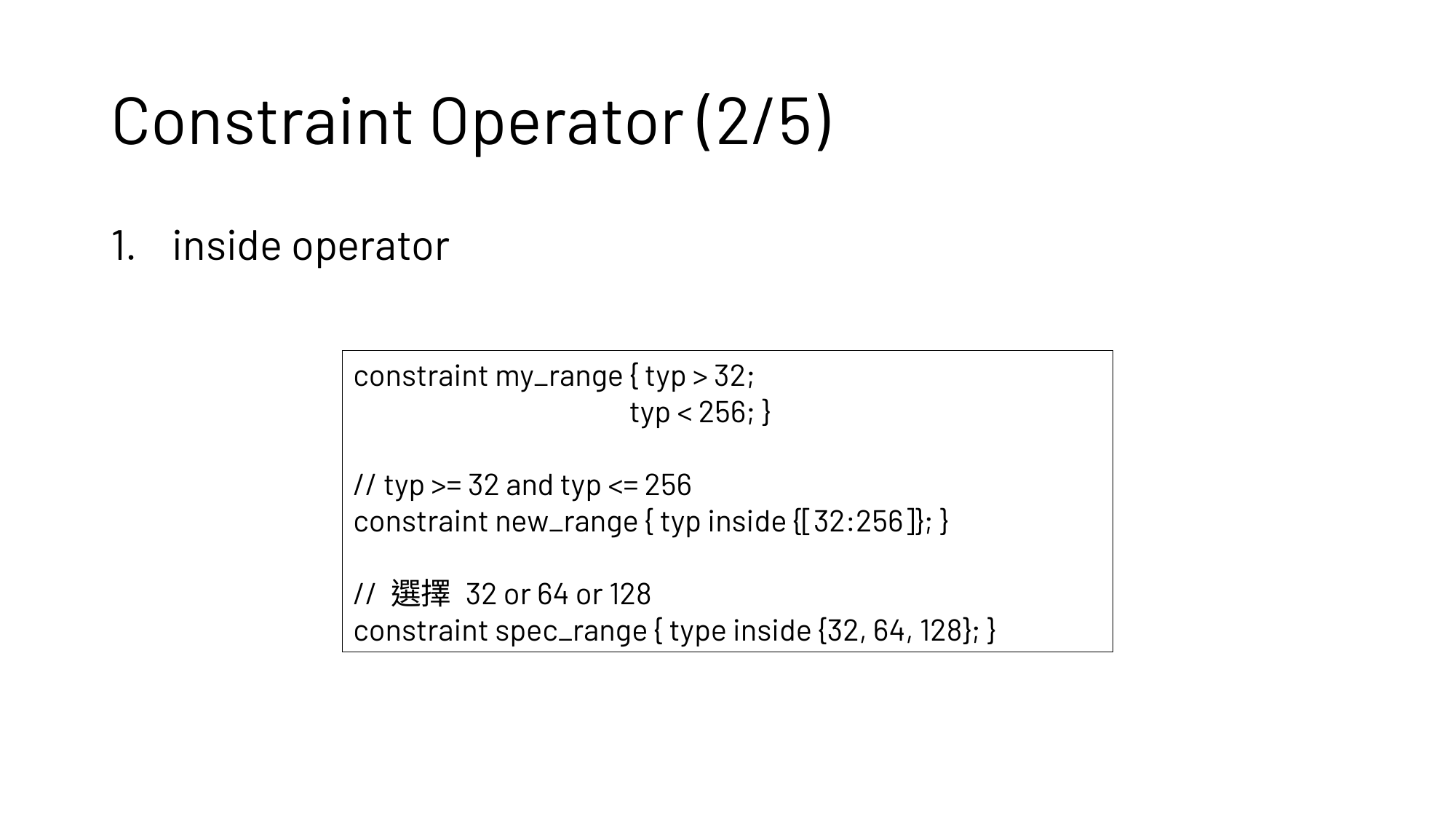

# Constraint Operator (2/5)
inside operator
constraint my_range { typ > 32;
                                              typ < 256; }

// typ >= 32 and typ <= 256
constraint new_range { typ inside {[32:256]}; }

// 選擇 32 or 64 or 128
constraint spec_range { type inside {32, 64, 128}; }